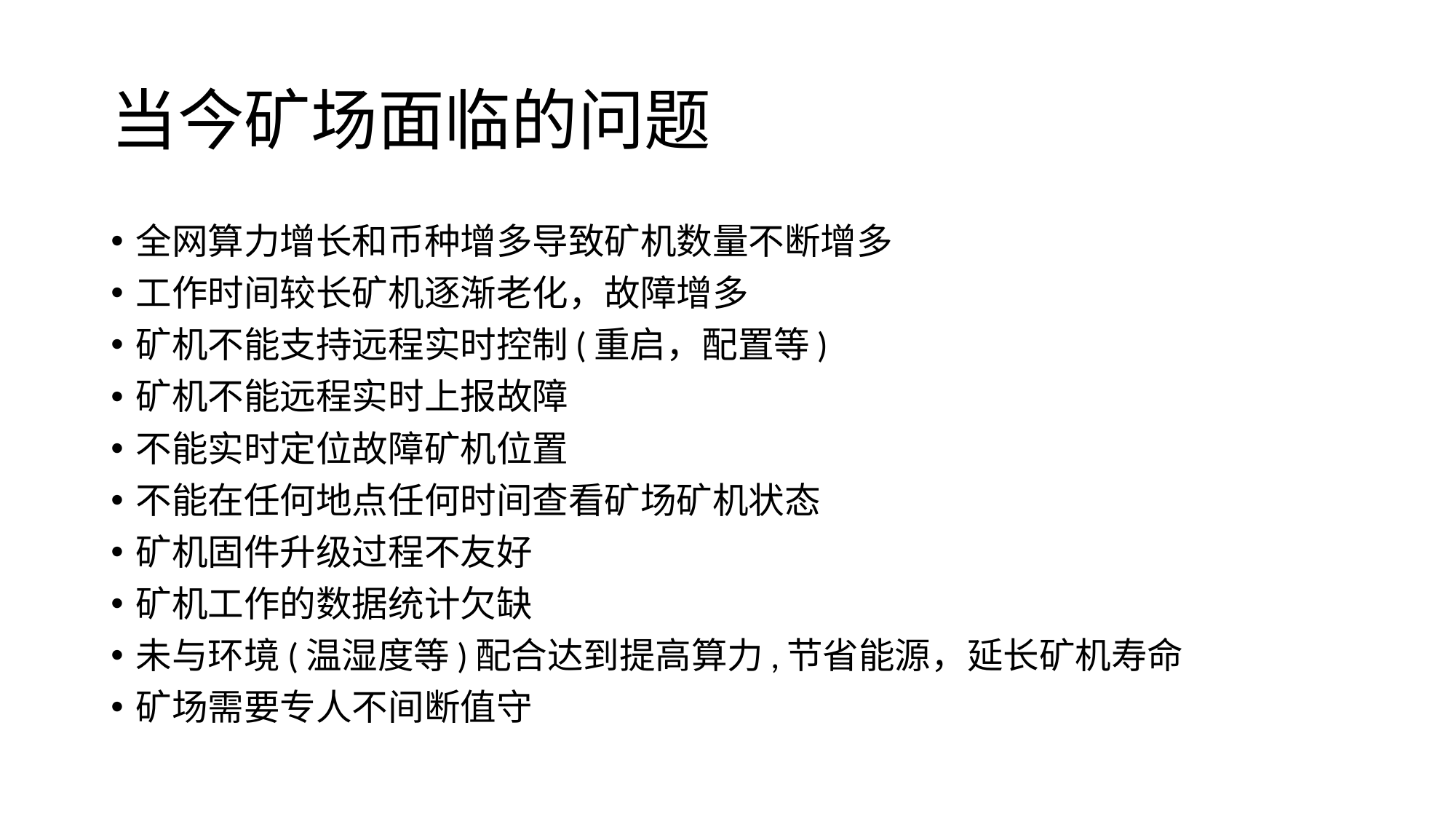

# 当今矿场面临的问题
全网算力增长和币种增多导致矿机数量不断增多
工作时间较长矿机逐渐老化，故障增多
矿机不能支持远程实时控制(重启，配置等)
矿机不能远程实时上报故障
不能实时定位故障矿机位置
不能在任何地点任何时间查看矿场矿机状态
矿机固件升级过程不友好
矿机工作的数据统计欠缺
未与环境(温湿度等)配合达到提高算力,节省能源，延长矿机寿命
矿场需要专人不间断值守